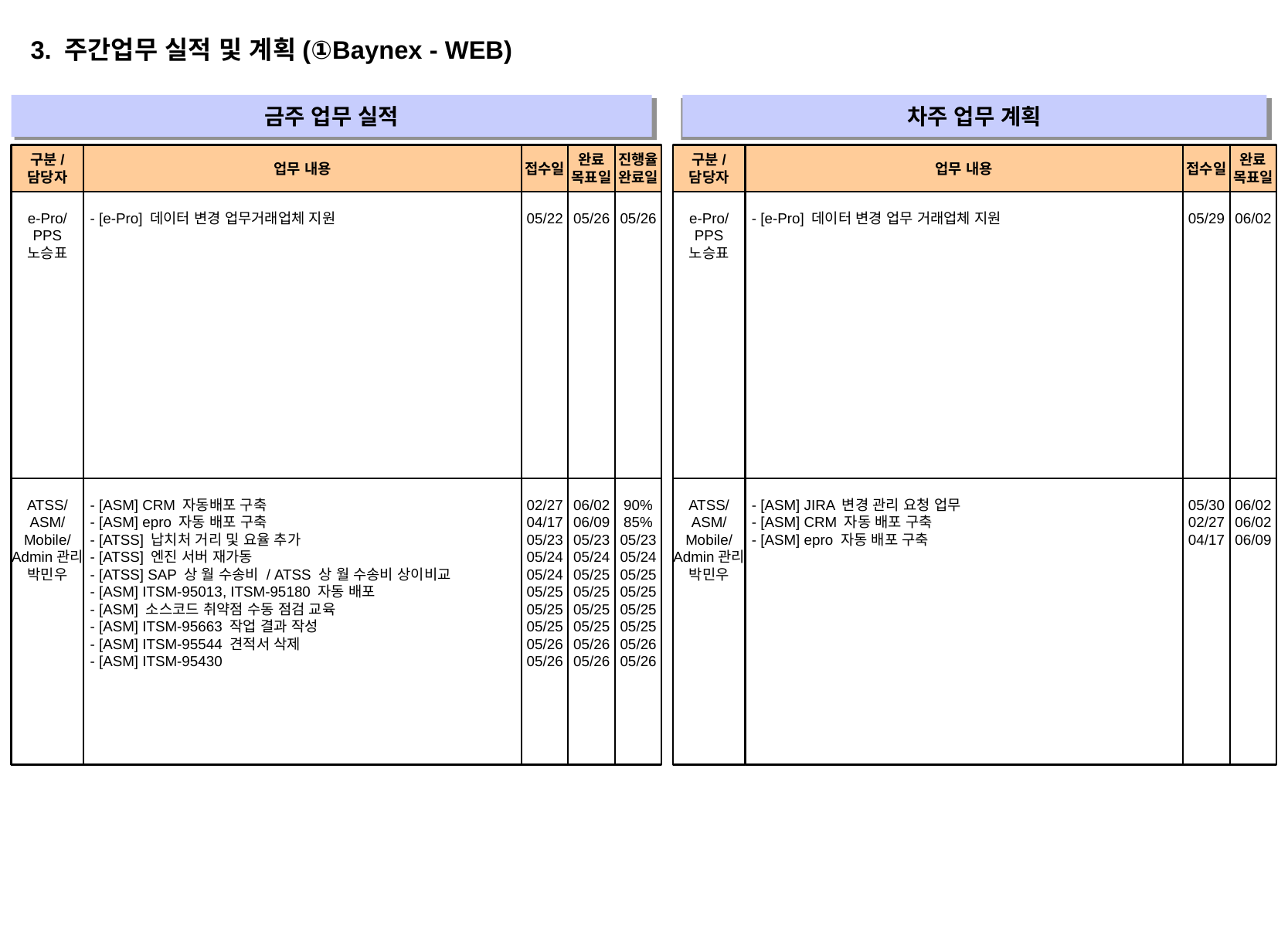

3. 주간업무 실적 및 계획(①Baynex - WEB)
금주 업무 실적
차주 업무 계획
" "
" "
구분/
담당자
업무 내용
접수일
완료
목표일
진행율
완료일
구분/
담당자
업무 내용
접수일
완료
목표일
e-Pro/
PPS
노승표

- [e-Pro] 데이터 변경 업무거래업체 지원
05/22
05/26
05/26
e-Pro/
PPS
노승표

- [e-Pro] 데이터 변경 업무 거래업체 지원
05/29
06/02
ATSS/
ASM/
Mobile/
Admin관리
박민우

- [ASM] CRM 자동배포 구축
- [ASM] epro 자동 배포 구축
- [ATSS] 납치처 거리 및 요율 추가
- [ATSS] 엔진 서버 재가동
- [ATSS] SAP 상 월 수송비 / ATSS 상 월 수송비 상이비교
- [ASM] ITSM-95013, ITSM-95180 자동 배포
- [ASM] 소스코드 취약점 수동 점검 교육
- [ASM] ITSM-95663 작업 결과 작성
- [ASM] ITSM-95544 견적서 삭제
- [ASM] ITSM-95430
02/27
04/17
05/23
05/24
05/24
05/25
05/25
05/25
05/26
05/26
06/02
06/09
05/23
05/24
05/25
05/25
05/25
05/25
05/26
05/26
90%
85%
05/23
05/24
05/25
05/25
05/25
05/25
05/26
05/26
ATSS/
ASM/
Mobile/
Admin관리
박민우

- [ASM] JIRA 변경 관리 요청 업무
- [ASM] CRM 자동 배포 구축
- [ASM] epro 자동 배포 구축
05/30
02/27
04/17
06/02
06/02
06/09